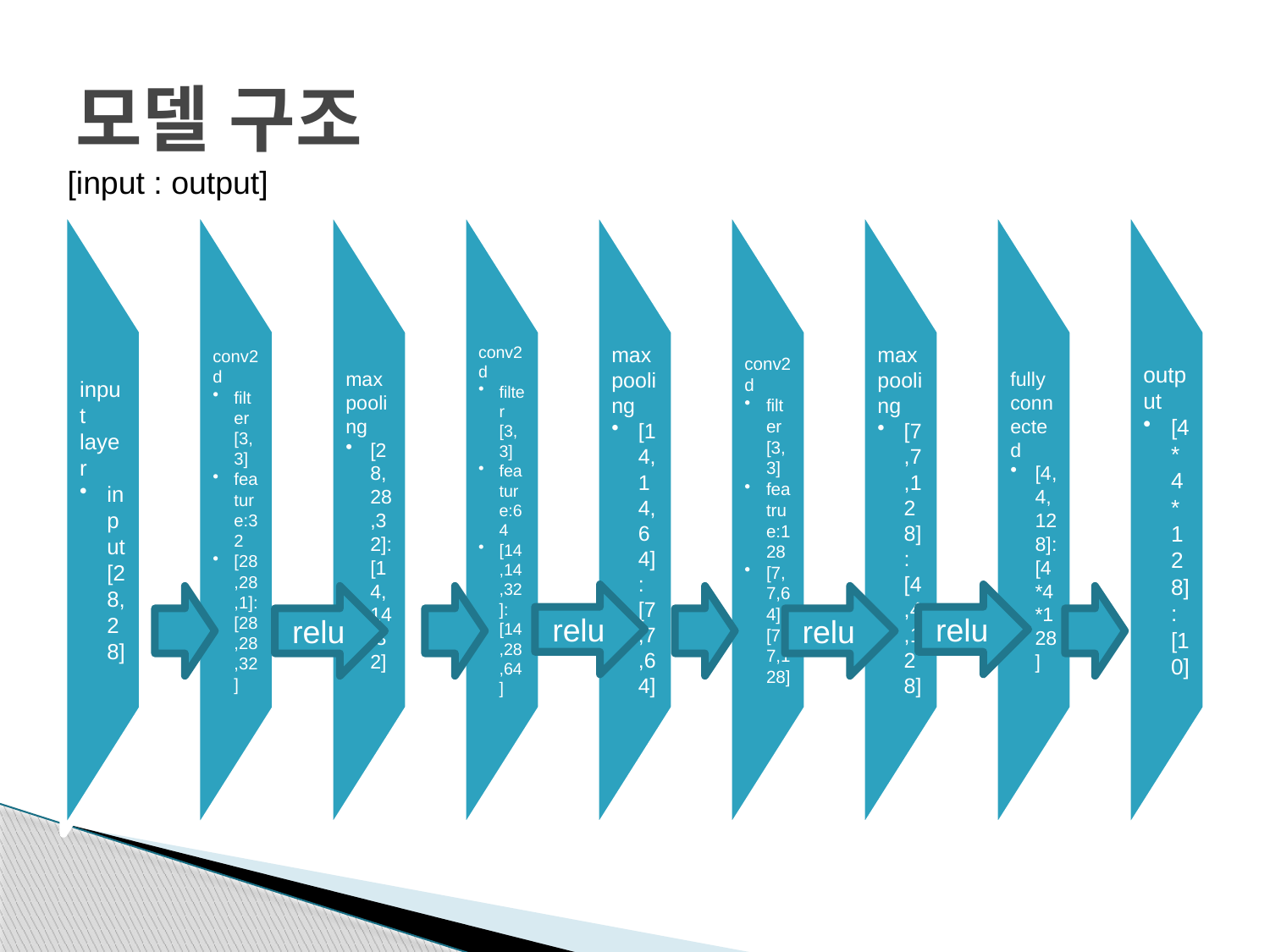

# 모델 구조
[input : output]
input layer
input
[28, 28]
conv2d
filter [3,3]
max pooling
[28,28,1]:
[28,28,32]
conv2d
filter [3,3]
max pooling
conv2d
[28,28,32]:
[14,14,32]
feature:32
feature:64
[14,14,32]:
[14,28,64]
filter [3,3]
featrue:128
[7,7,64]:
[7,7,128]
max pooling
fully connected
[4,4,128]:
[4*4*128]
output
[4*4*128]:
[10]
relu
relu

relu

relu